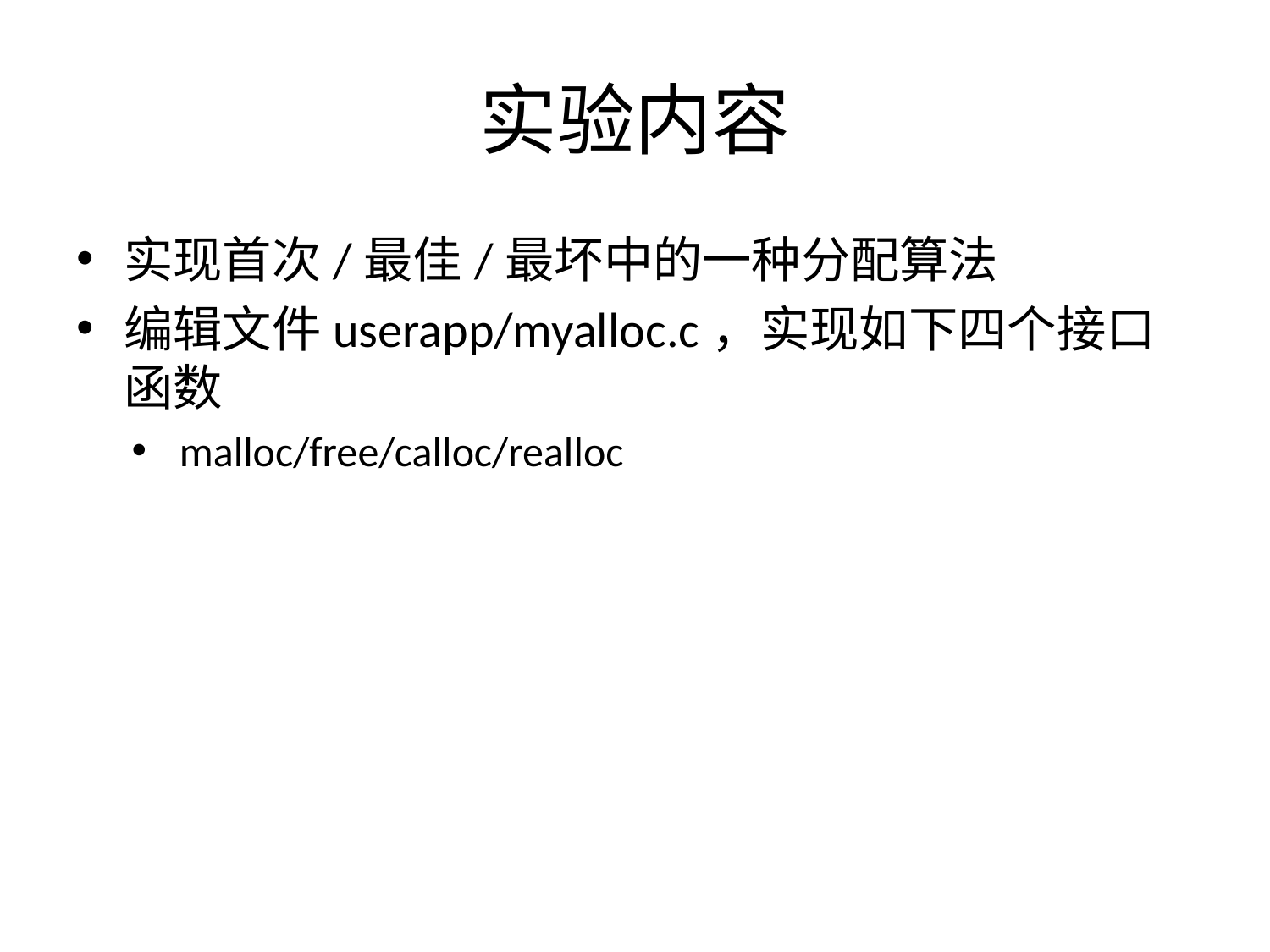

# 实验内容
实现首次/最佳/最坏中的一种分配算法
编辑文件userapp/myalloc.c，实现如下四个接口函数
malloc/free/calloc/realloc